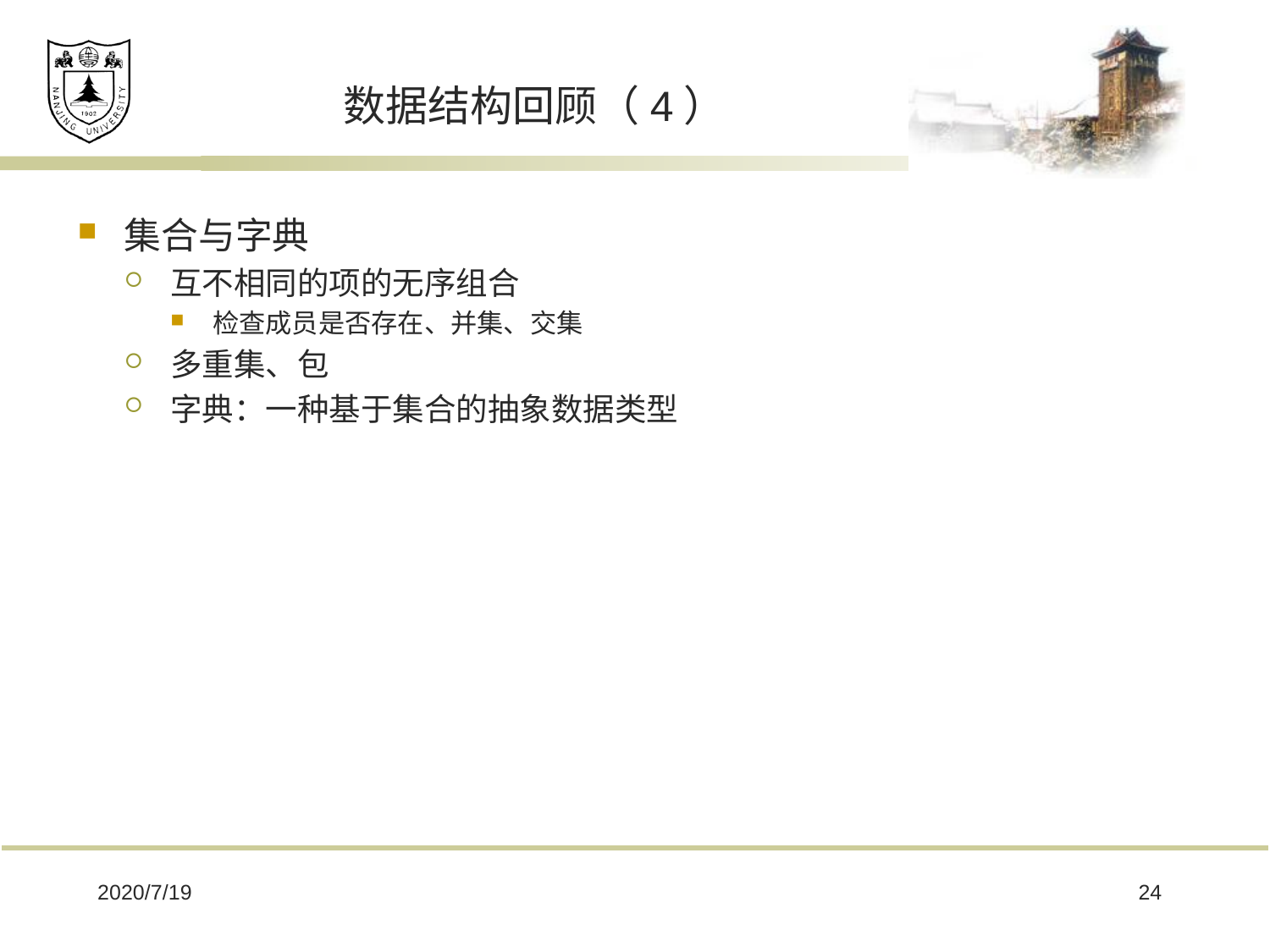

# 数据结构回顾（4）
集合与字典
互不相同的项的无序组合
检查成员是否存在、并集、交集
多重集、包
字典：一种基于集合的抽象数据类型

2020/7/19
24